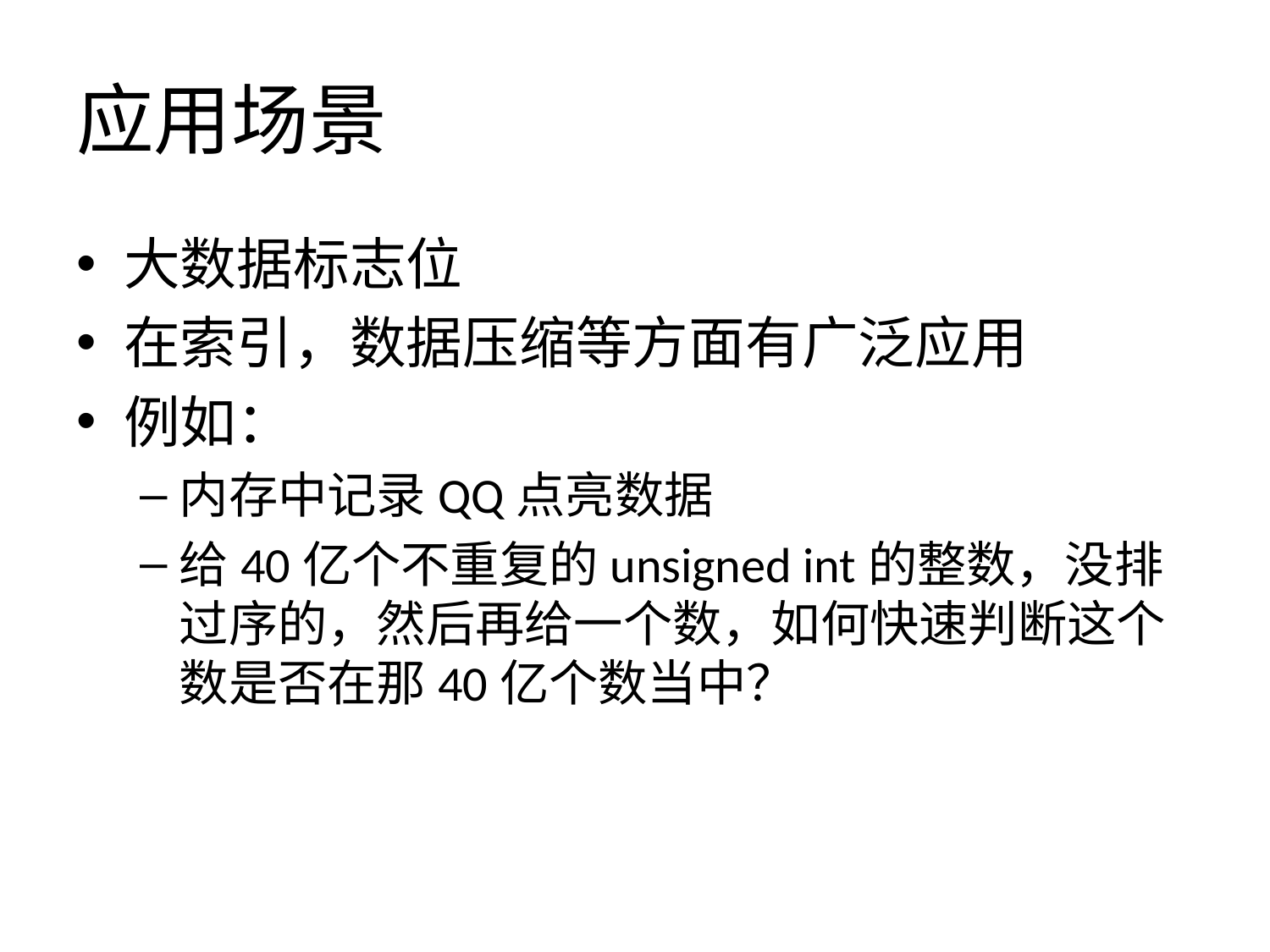

# 应用场景
大数据标志位
在索引，数据压缩等方面有广泛应用
例如：
内存中记录QQ点亮数据
给40亿个不重复的unsigned int的整数，没排过序的，然后再给一个数，如何快速判断这个数是否在那40亿个数当中？